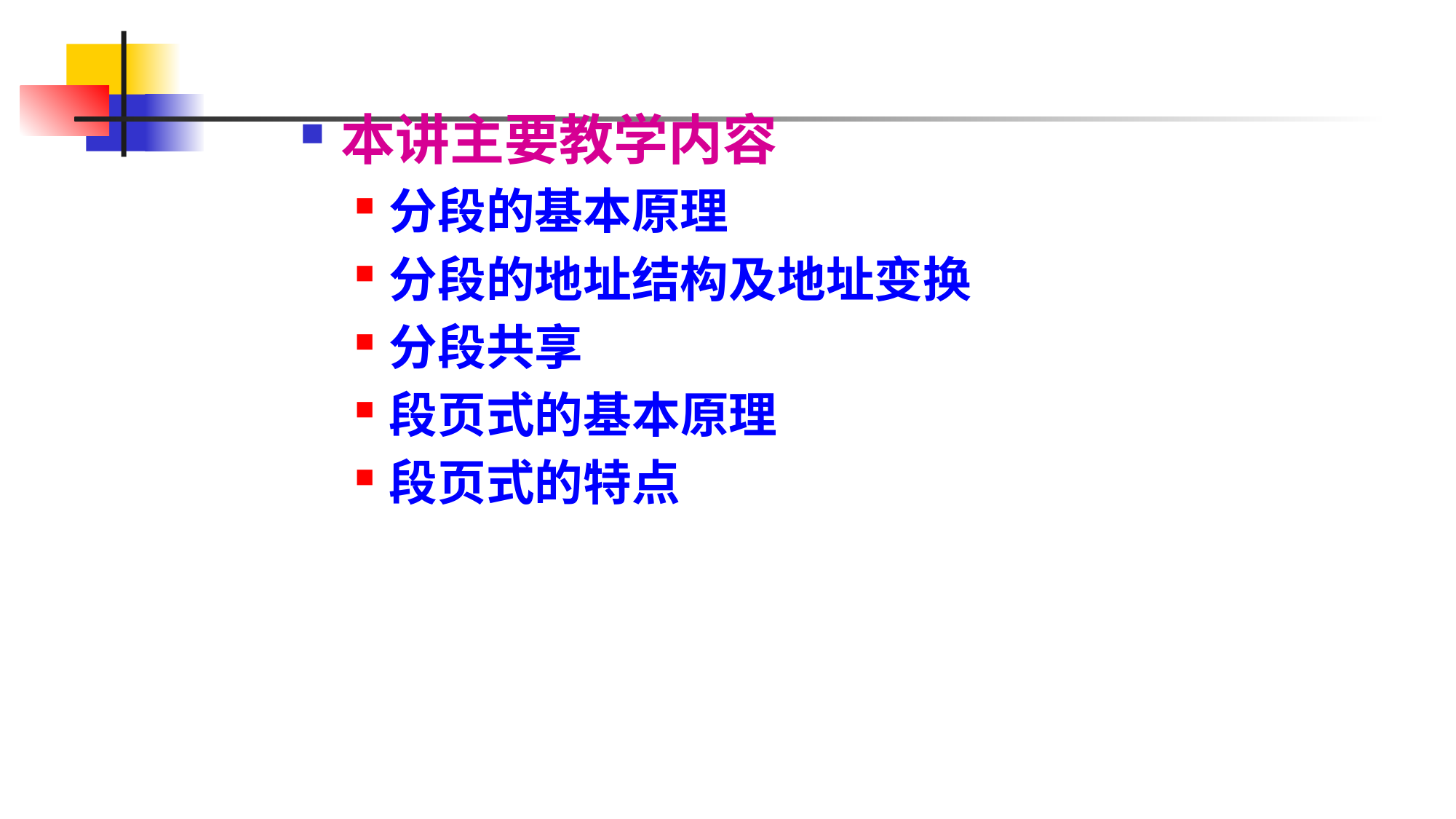

本讲主要教学内容
分段的基本原理
分段的地址结构及地址变换
分段共享
段页式的基本原理
段页式的特点